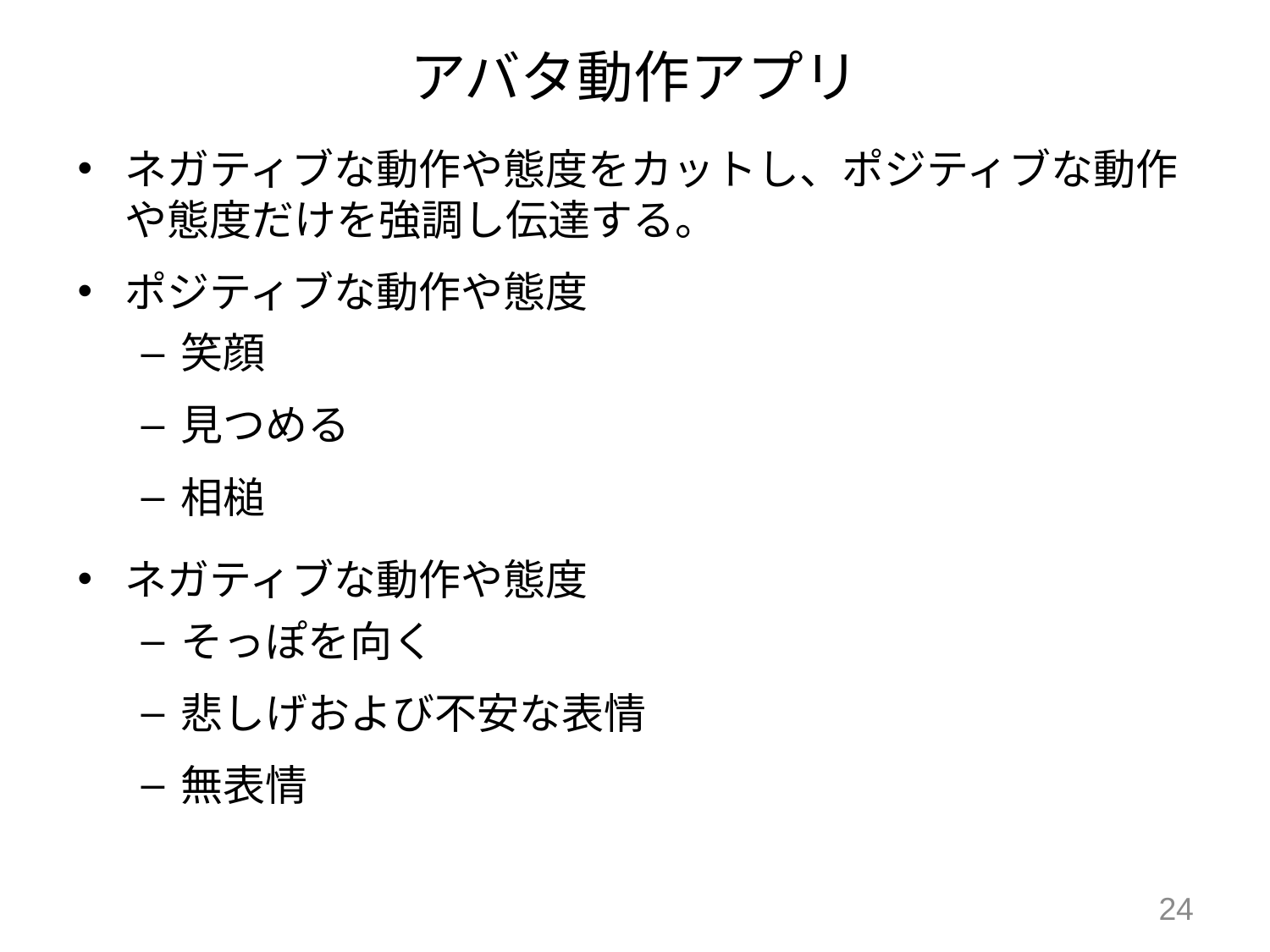

# アバタ動作アプリ
ネガティブな動作や態度をカットし、ポジティブな動作や態度だけを強調し伝達する。
ポジティブな動作や態度
笑顔
見つめる
相槌
ネガティブな動作や態度
そっぽを向く
悲しげおよび不安な表情
無表情
24